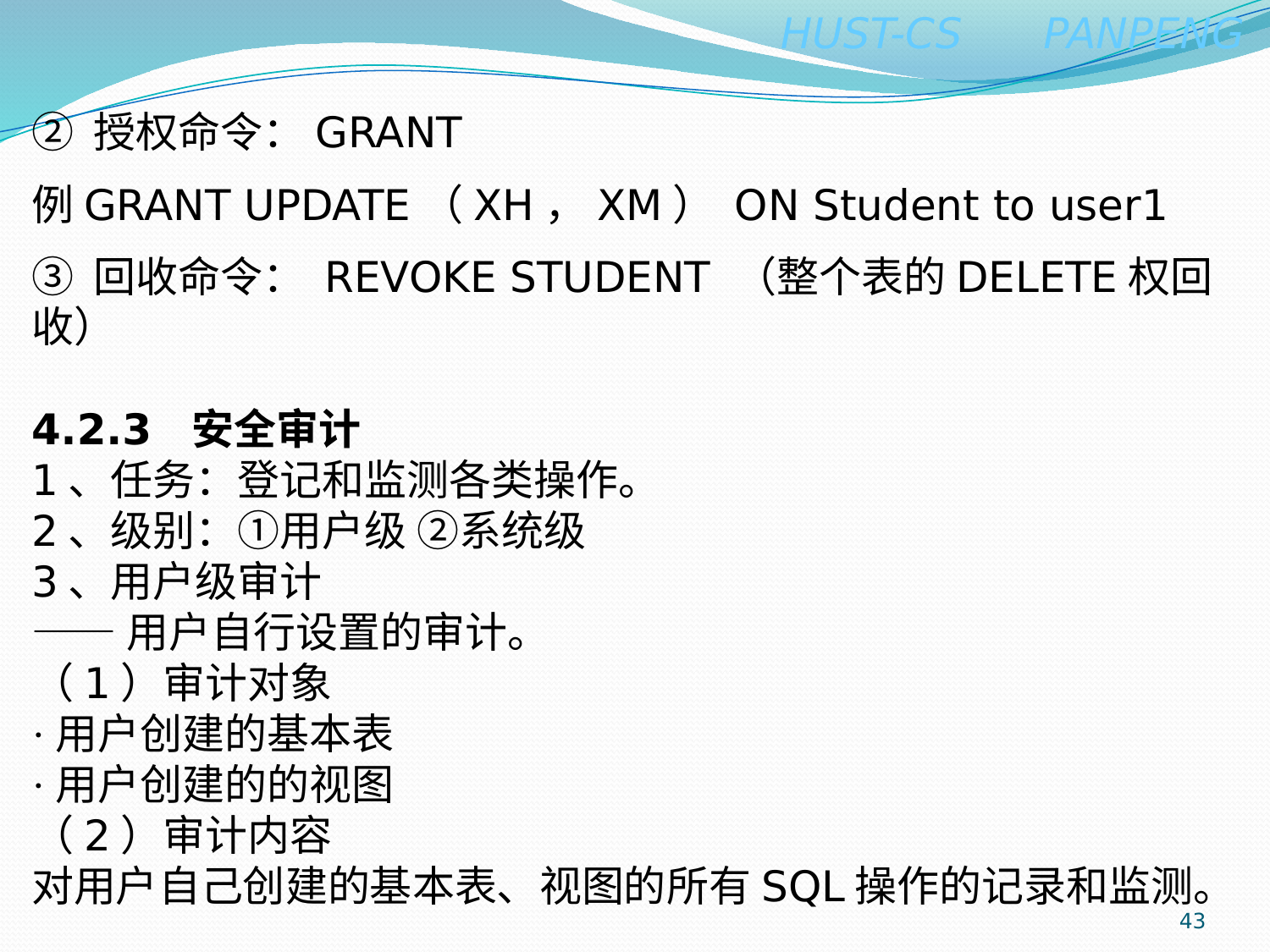

② 授权命令：GRANT
例GRANT UPDATE（XH，XM） ON Student to user1
③ 回收命令： REVOKE STUDENT （整个表的DELETE权回收）

4.2.3  安全审计
1、任务：登记和监测各类操作。
2、级别：①用户级 ②系统级
3、用户级审计
——用户自行设置的审计。
（1）审计对象
·用户创建的基本表
·用户创建的的视图
（2）审计内容
对用户自己创建的基本表、视图的所有SQL操作的记录和监测。
43